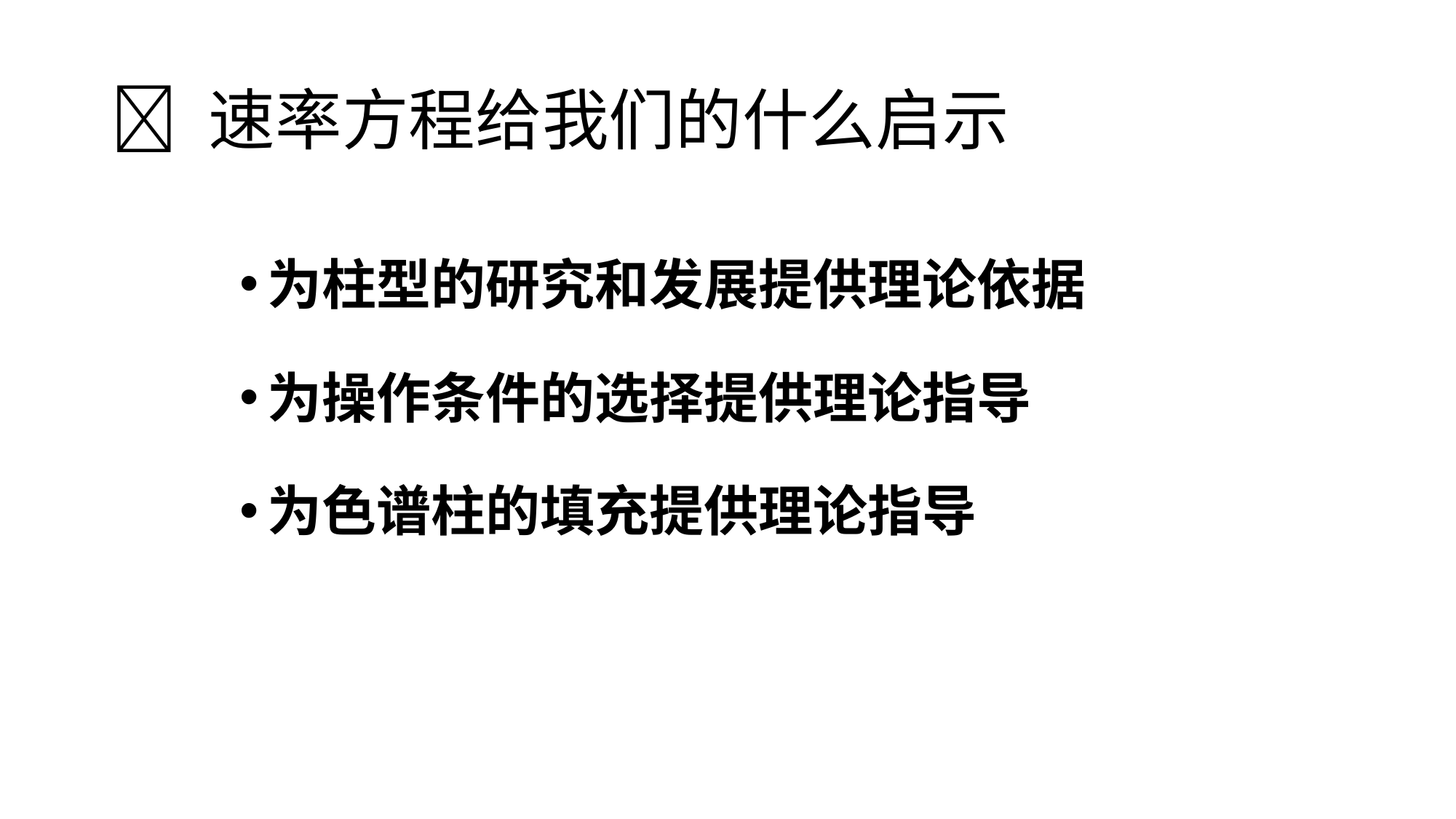

∗ 速率方程给我们的什么启示
为柱型的研究和发展提供理论依据
为操作条件的选择提供理论指导
为色谱柱的填充提供理论指导